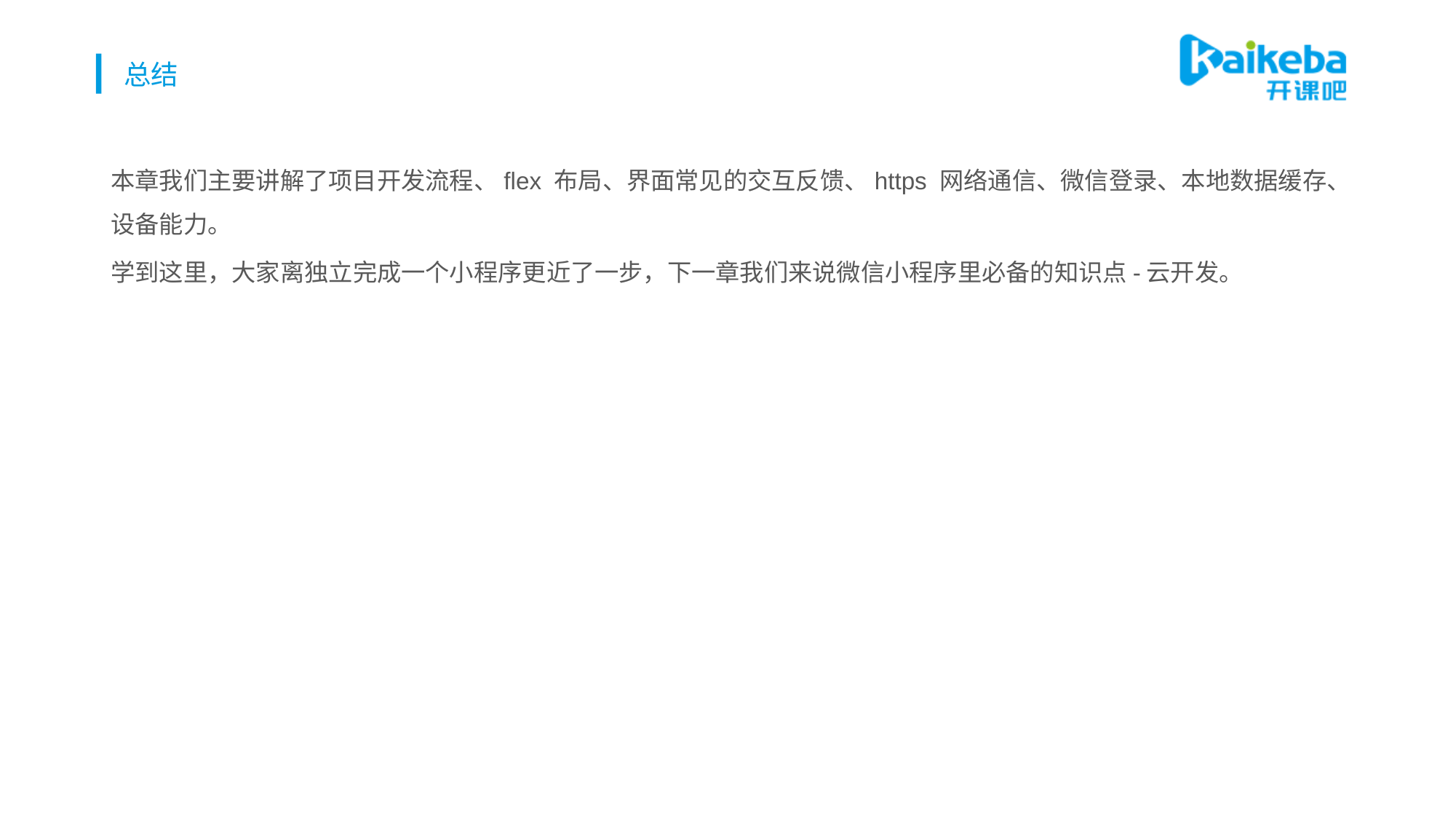

# 总结
本章我们主要讲解了项目开发流程、flex 布局、界面常见的交互反馈、https 网络通信、微信登录、本地数据缓存、设备能力。
学到这里，大家离独立完成一个小程序更近了一步，下一章我们来说微信小程序里必备的知识点-云开发。